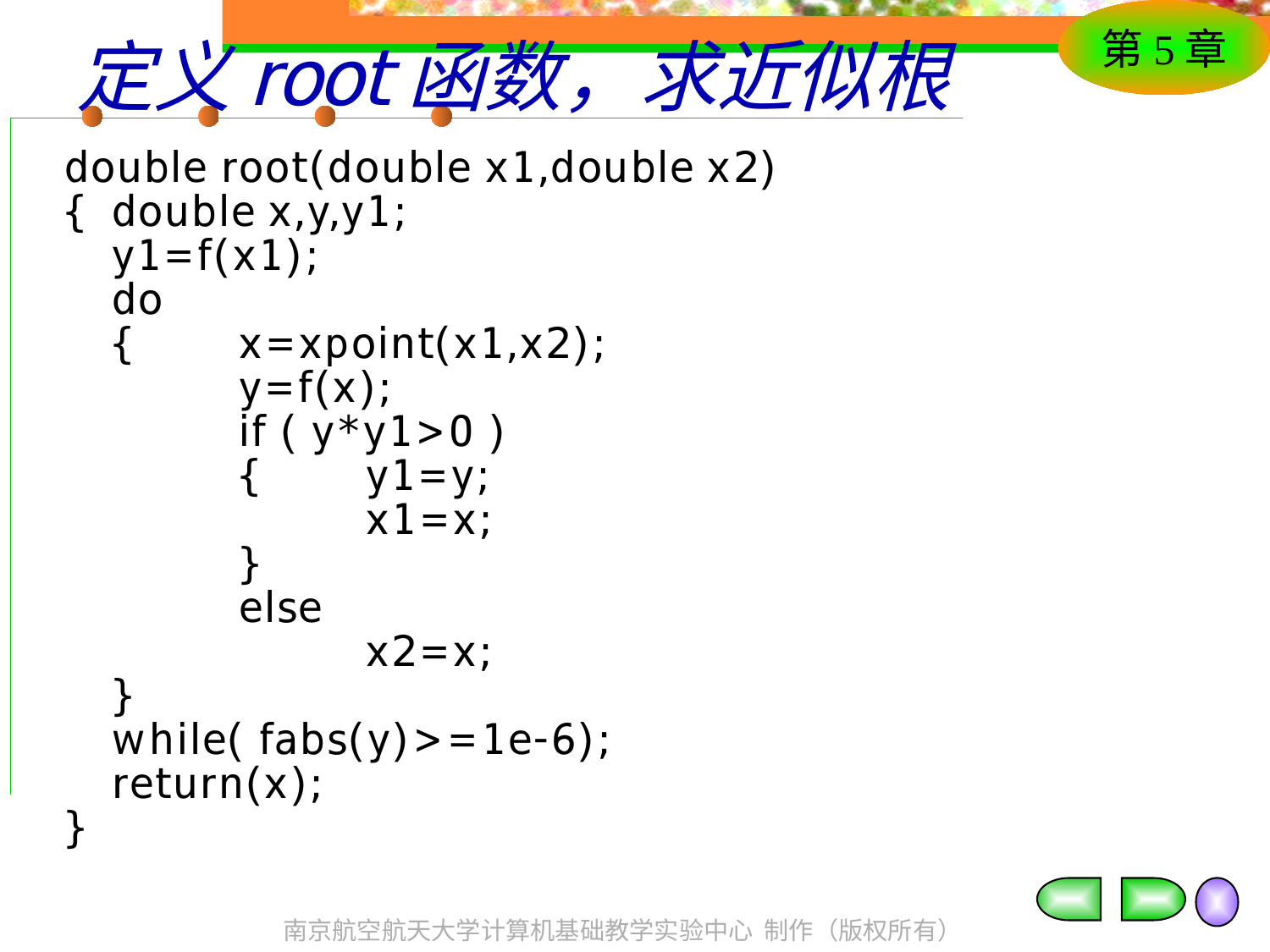

# 定义root函数，求近似根
double root(double x1,double x2)
{	double x,y,y1;
	y1=f(x1);
	do
	{	x=xpoint(x1,x2);
		y=f(x);
		if ( y*y1>0 )
		{	y1=y;
			x1=x;
		}
		else
			x2=x;
	}
	while( fabs(y)>=1e-6);
	return(x);
}